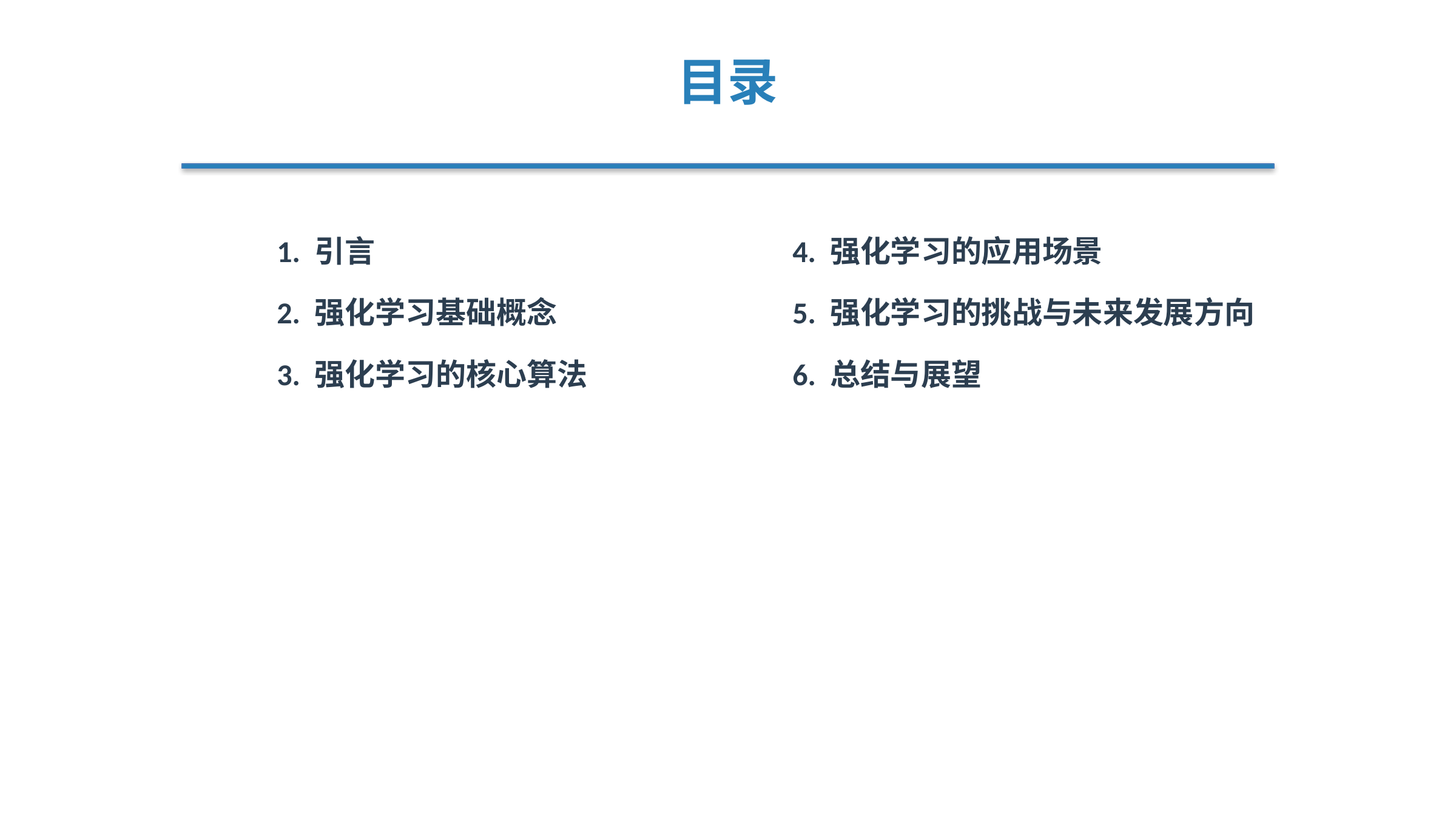

目录

1. 引言
2. 强化学习基础概念
3. 强化学习的核心算法

4. 强化学习的应用场景
5. 强化学习的挑战与未来发展方向
6. 总结与展望